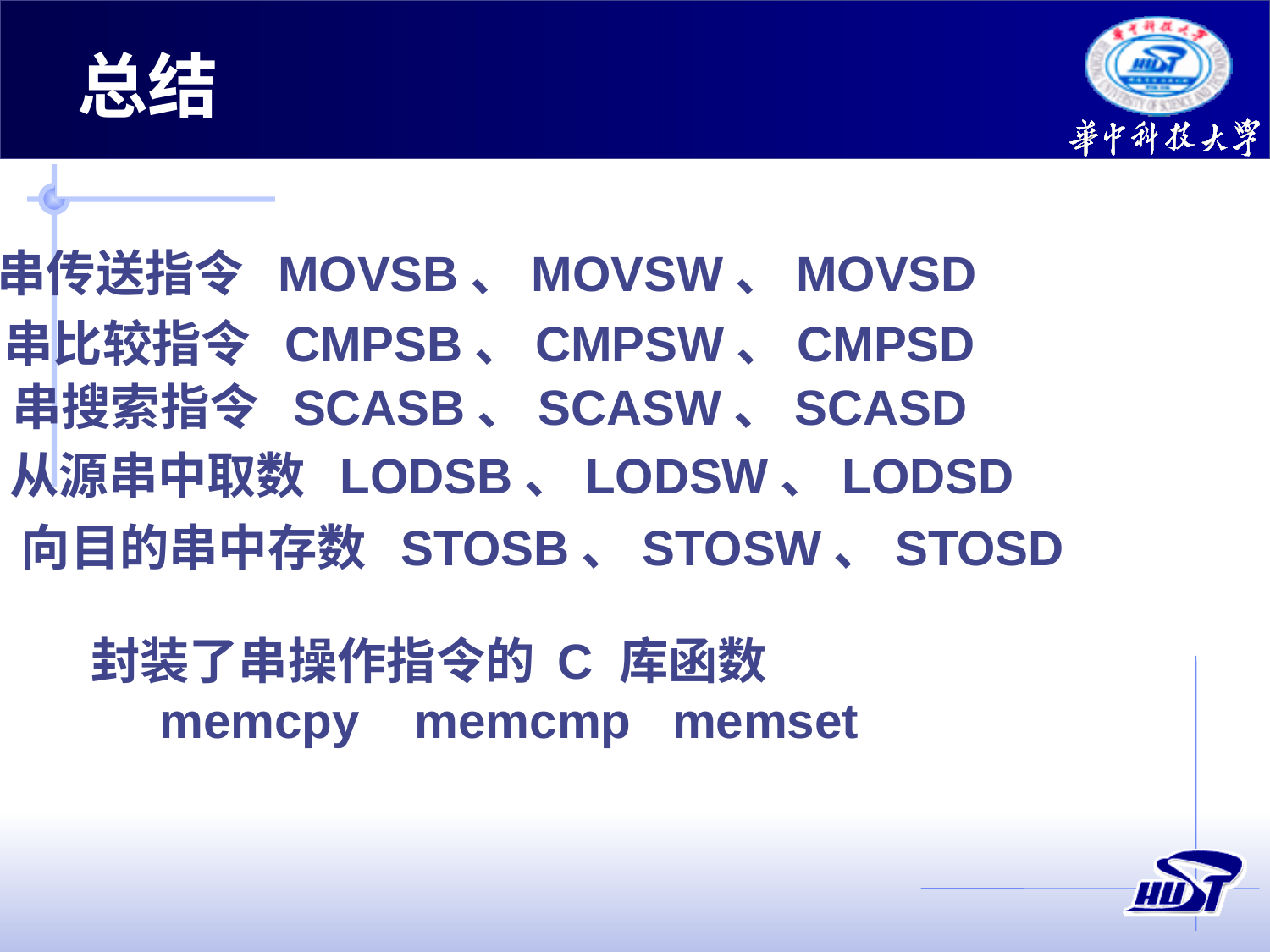

总结
串传送指令  MOVSB、MOVSW、MOVSD
串比较指令  CMPSB、CMPSW、CMPSD
串搜索指令  SCASB、SCASW、SCASD
从源串中取数  LODSB、LODSW、LODSD
向目的串中存数  STOSB、STOSW、STOSD
封装了串操作指令的 C 库函数
     memcpy    memcmp   memset